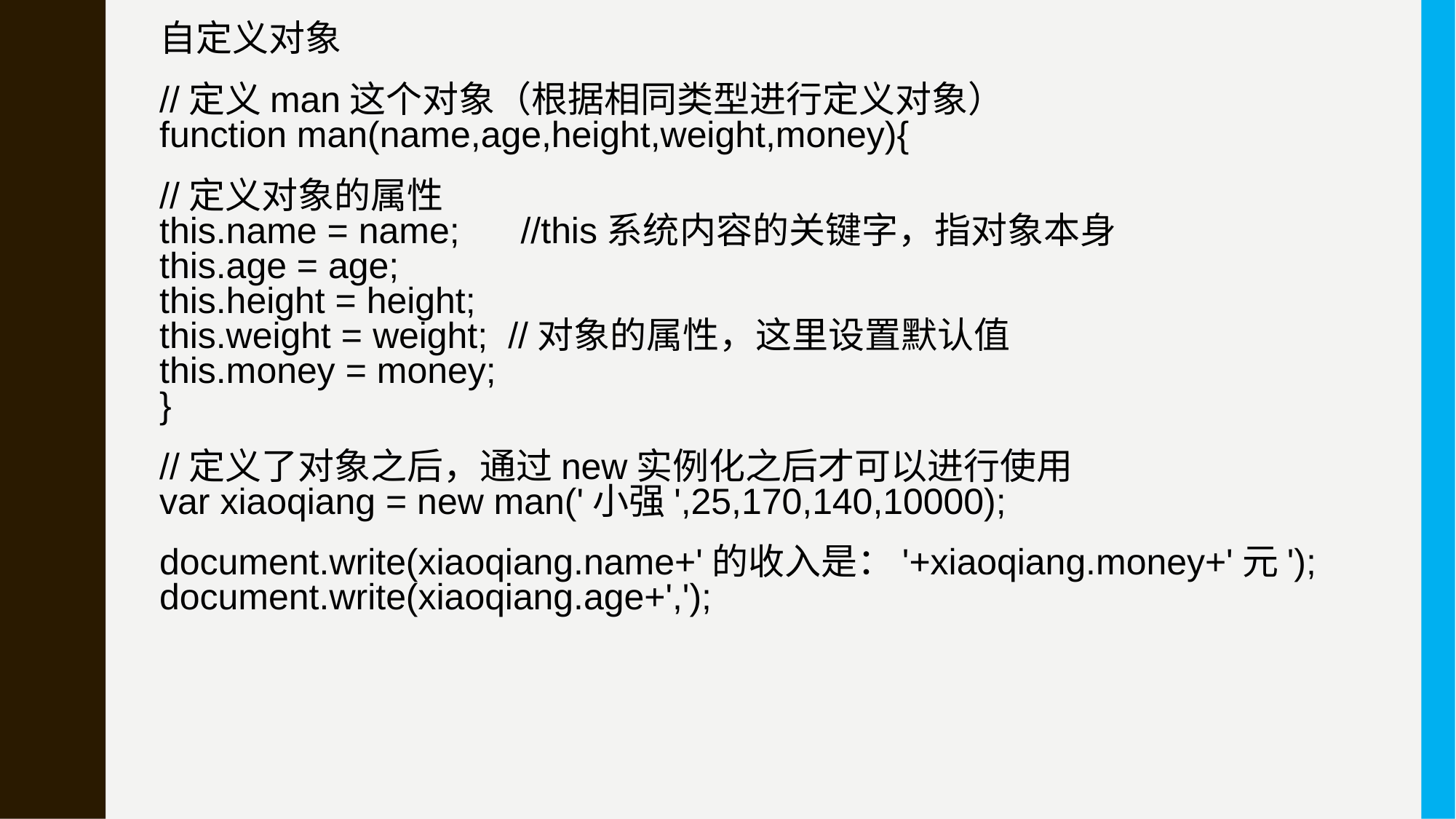

自定义对象

//定义man这个对象（根据相同类型进行定义对象）
function man(name,age,height,weight,money){

//定义对象的属性
this.name = name;      //this系统内容的关键字，指对象本身
this.age = age;
this.height = height;
this.weight = weight;  //对象的属性，这里设置默认值
this.money = money;
}

//定义了对象之后，通过new实例化之后才可以进行使用
var xiaoqiang = new man('小强',25,170,140,10000);

document.write(xiaoqiang.name+'的收入是：'+xiaoqiang.money+'元');
document.write(xiaoqiang.age+',');